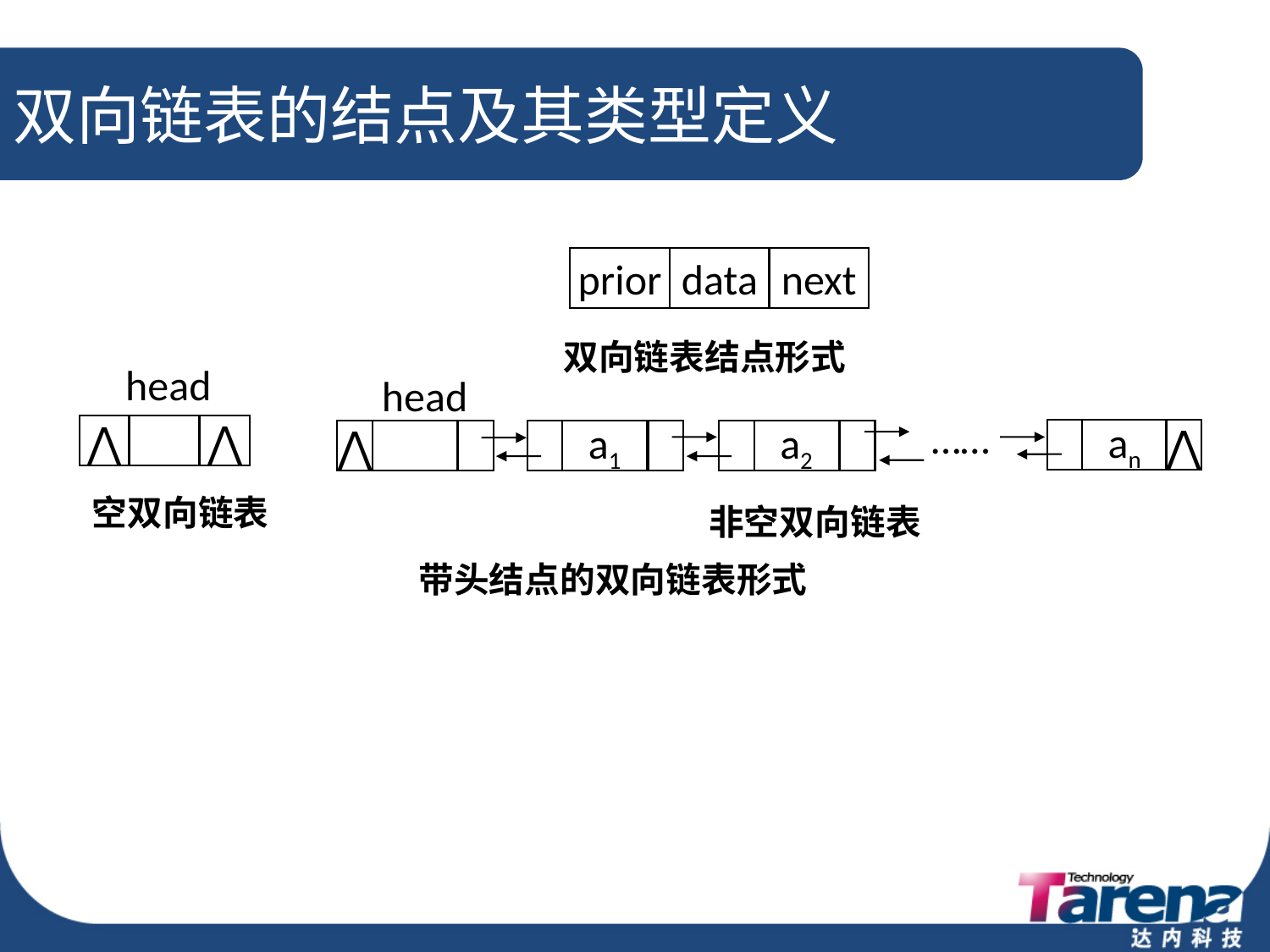

# 双向链表的结点及其类型定义
prior
data
next
双向链表结点形式
head
⋀
⋀

空双向链表
head
⋀

an
⋀

a1

a2

非空双向链表
……
带头结点的双向链表形式